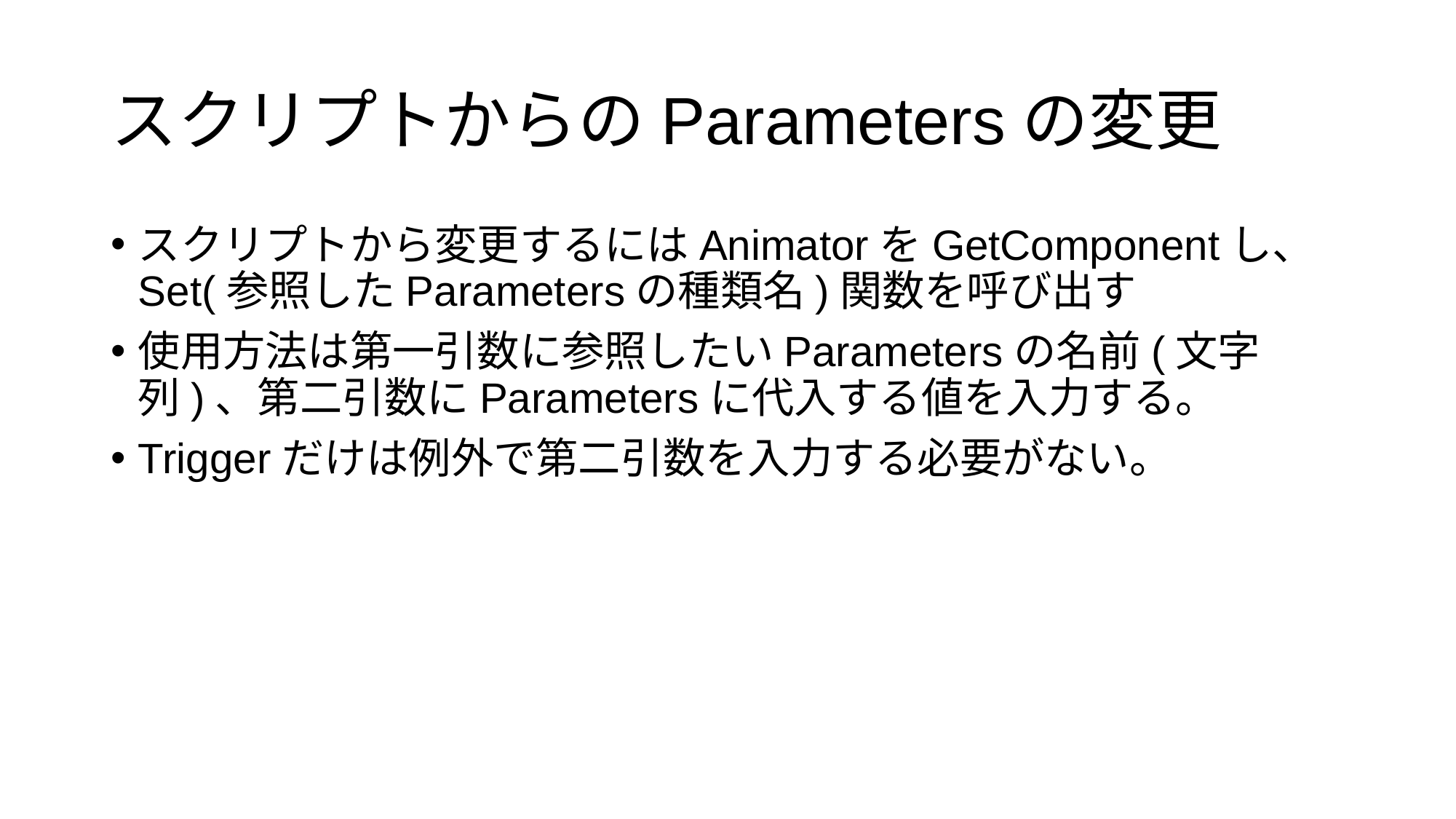

# スクリプトからのParametersの変更
スクリプトから変更するにはAnimatorをGetComponentし、Set(参照したParametersの種類名)関数を呼び出す
使用方法は第一引数に参照したいParametersの名前(文字列)、第二引数にParametersに代入する値を入力する。
Triggerだけは例外で第二引数を入力する必要がない。